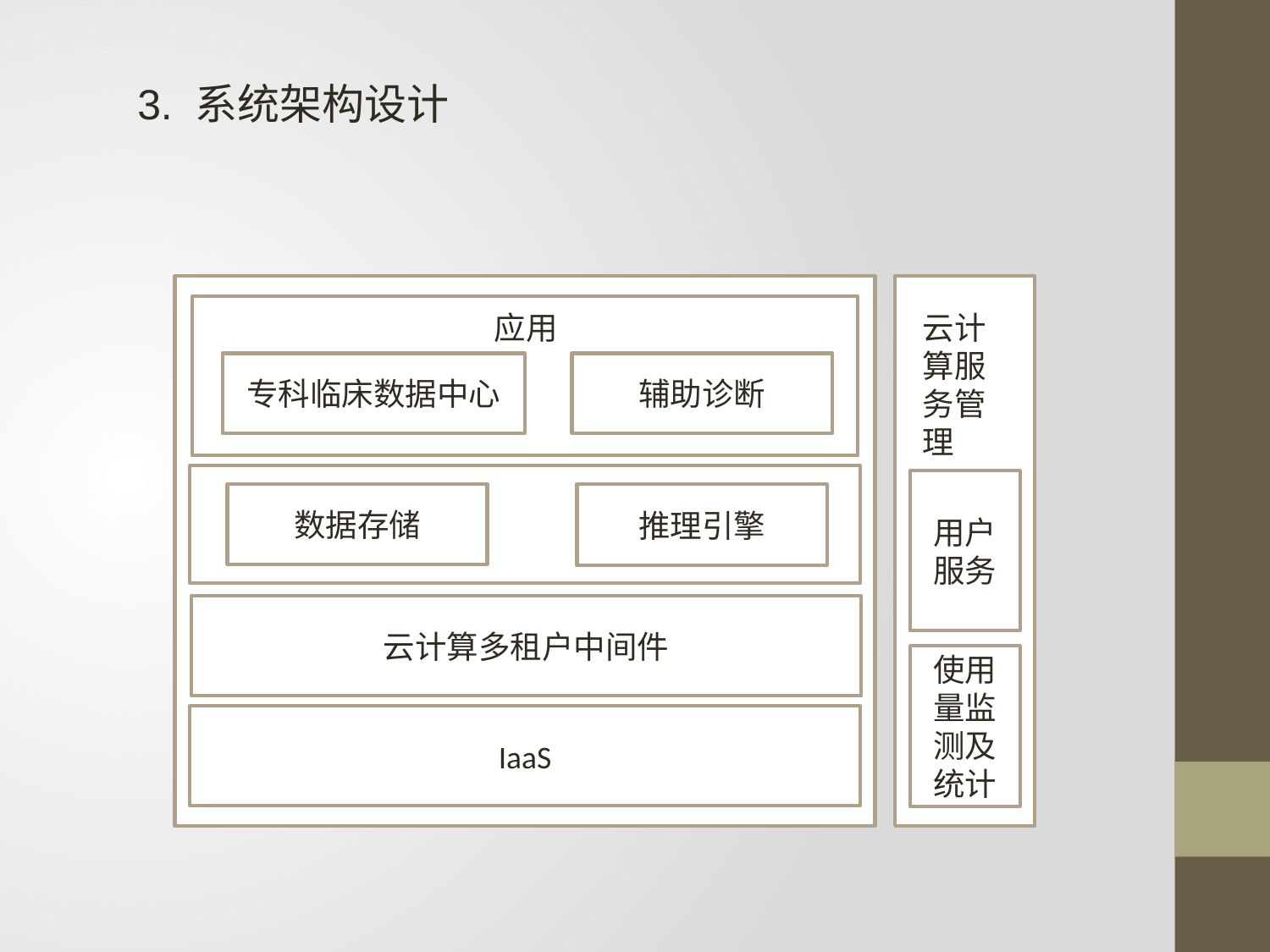

3. 系统架构设计

应用
云计算服务管理
专科临床数据中心
辅助诊断

用户服务
数据存储
推理引擎
云计算多租户中间件
使用量监测及统计
IaaS